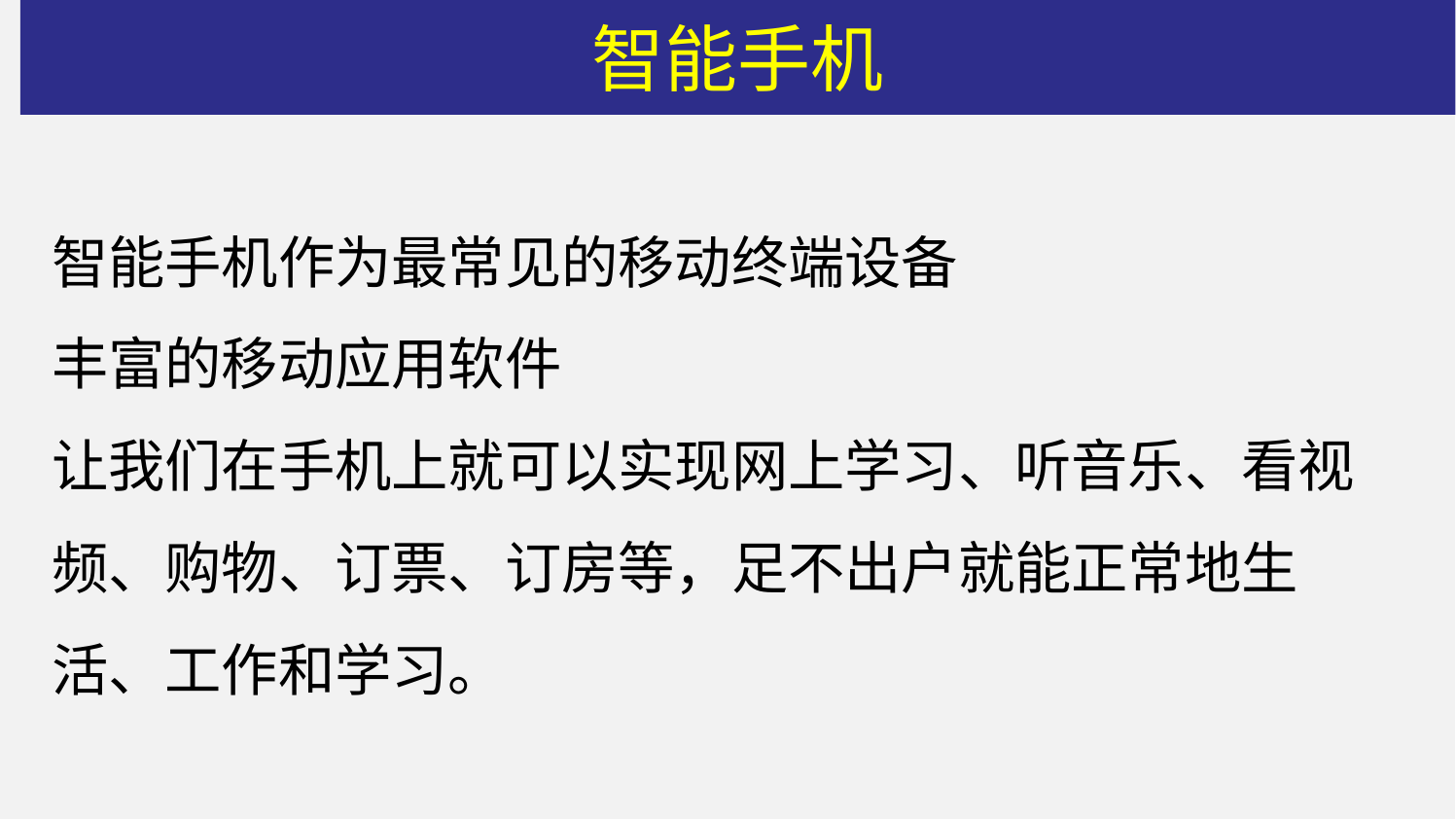

# 智能手机
智能手机作为最常见的移动终端设备
丰富的移动应用软件
让我们在手机上就可以实现网上学习、听音乐、看视频、购物、订票、订房等，足不出户就能正常地生活、工作和学习。